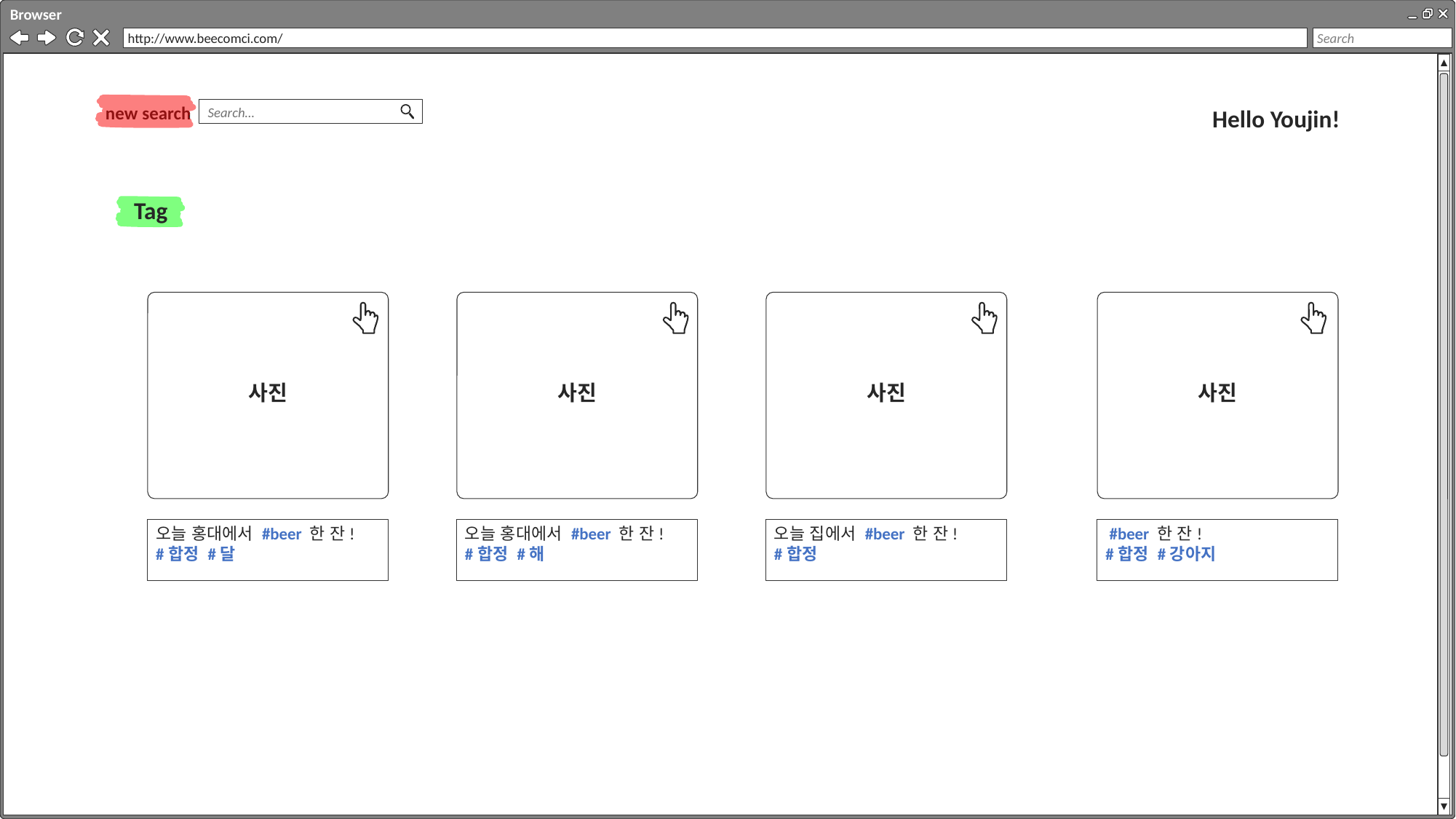

Browser

http://www.beecomci.com/
Search

new search
Search…

Hello Youjin!
Tag

사진
사진
사진
사진
오늘 홍대에서 #beer 한 잔!
#합정 #달
오늘 홍대에서 #beer 한 잔!
#합정 #해
오늘 집에서 #beer 한 잔!
#합정
 #beer 한 잔!
#합정 #강아지